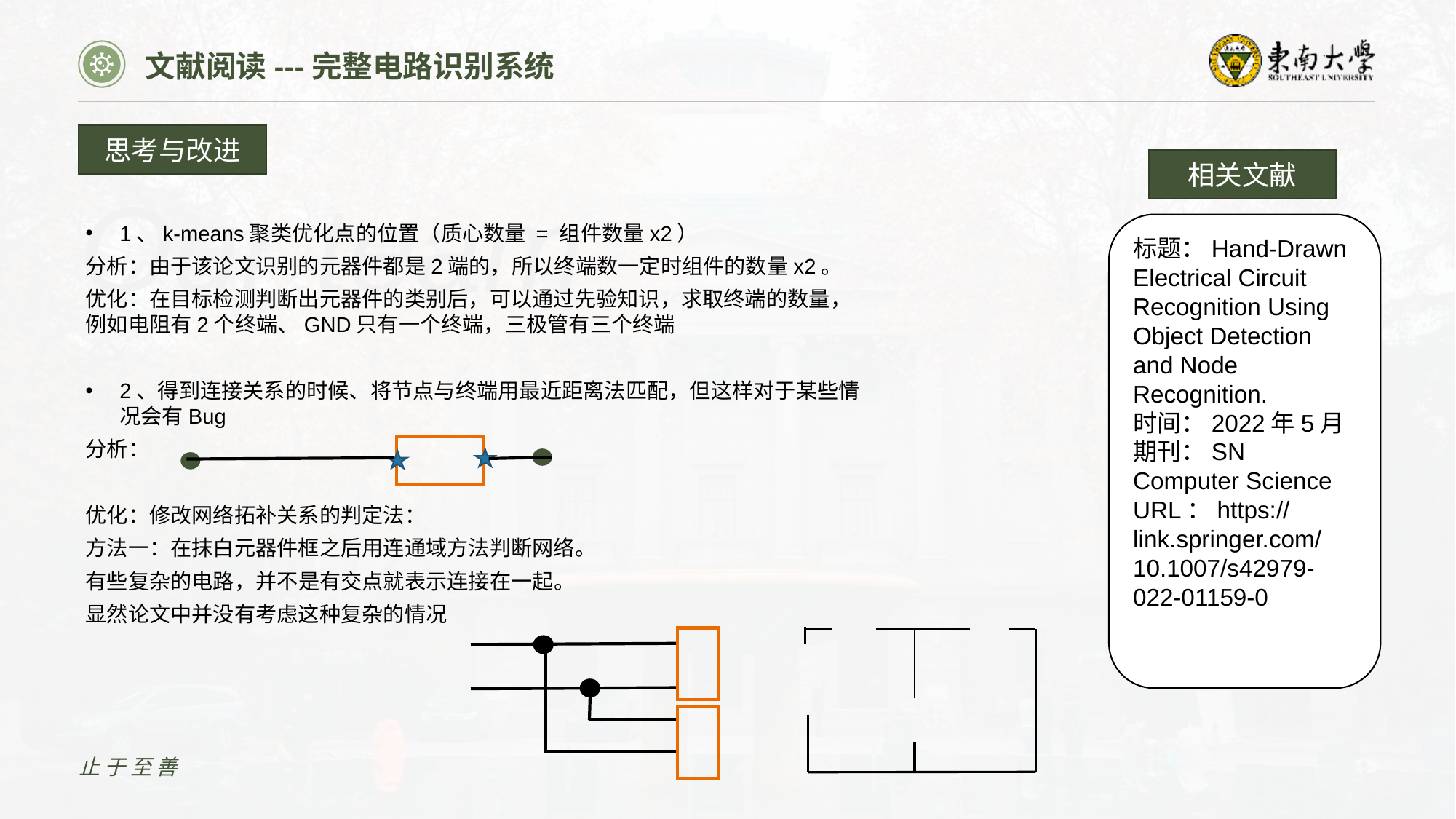

文献阅读---完整电路识别系统
思考与改进
相关文献
1、k-means聚类优化点的位置（质心数量 = 组件数量x2）
分析：由于该论文识别的元器件都是2端的，所以终端数一定时组件的数量x2。
优化：在目标检测判断出元器件的类别后，可以通过先验知识，求取终端的数量，例如电阻有2个终端、GND只有一个终端，三极管有三个终端

2、得到连接关系的时候、将节点与终端用最近距离法匹配，但这样对于某些情况会有Bug
分析：

优化：修改网络拓补关系的判定法：
方法一：在抹白元器件框之后用连通域方法判断网络。
有些复杂的电路，并不是有交点就表示连接在一起。
显然论文中并没有考虑这种复杂的情况

标题：Hand-Drawn Electrical Circuit Recognition Using Object Detection and Node Recognition.
时间：2022年5月
期刊：SN Computer Science
URL：https://link.springer.com/10.1007/s42979-022-01159-0

止于至善